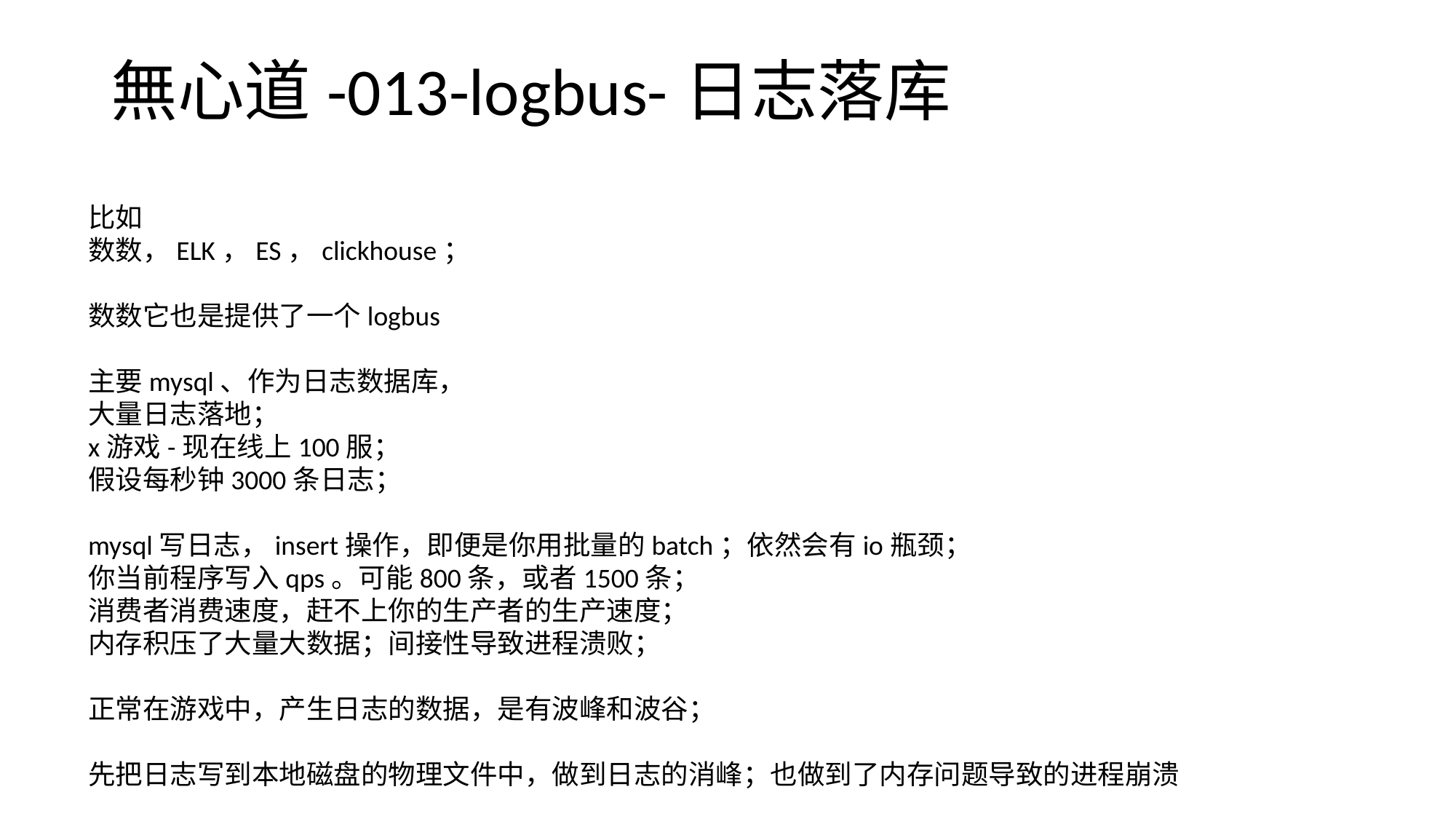

# 無心道-013-logbus-日志落库
比如
数数，ELK，ES，clickhouse；

数数它也是提供了一个logbus

主要mysql、作为日志数据库，
大量日志落地；
x游戏-现在线上100服；
假设每秒钟3000条日志；

mysql写日志，insert操作，即便是你用批量的batch；依然会有io瓶颈；
你当前程序写入qps。可能800条，或者1500条；
消费者消费速度，赶不上你的生产者的生产速度；
内存积压了大量大数据；间接性导致进程溃败；

正常在游戏中，产生日志的数据，是有波峰和波谷；

先把日志写到本地磁盘的物理文件中，做到日志的消峰；也做到了内存问题导致的进程崩溃